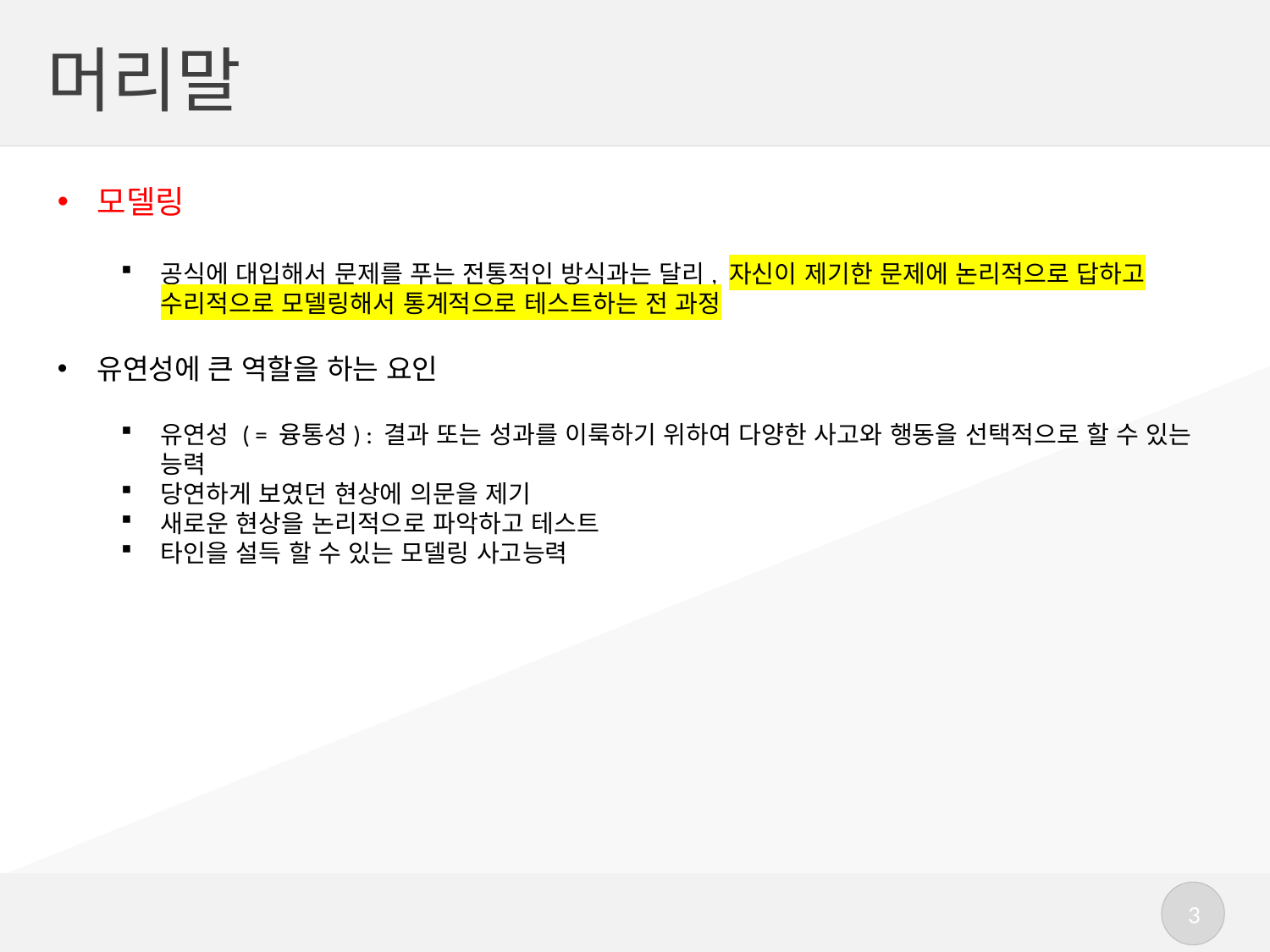

# 머리말
모델링

공식에 대입해서 문제를 푸는 전통적인 방식과는 달리, 자신이 제기한 문제에 논리적으로 답하고 수리적으로 모델링해서 통계적으로 테스트하는 전 과정

유연성에 큰 역할을 하는 요인

유연성 ( = 융통성) : 결과 또는 성과를 이룩하기 위하여 다양한 사고와 행동을 선택적으로 할 수 있는 능력
당연하게 보였던 현상에 의문을 제기
새로운 현상을 논리적으로 파악하고 테스트
타인을 설득 할 수 있는 모델링 사고능력